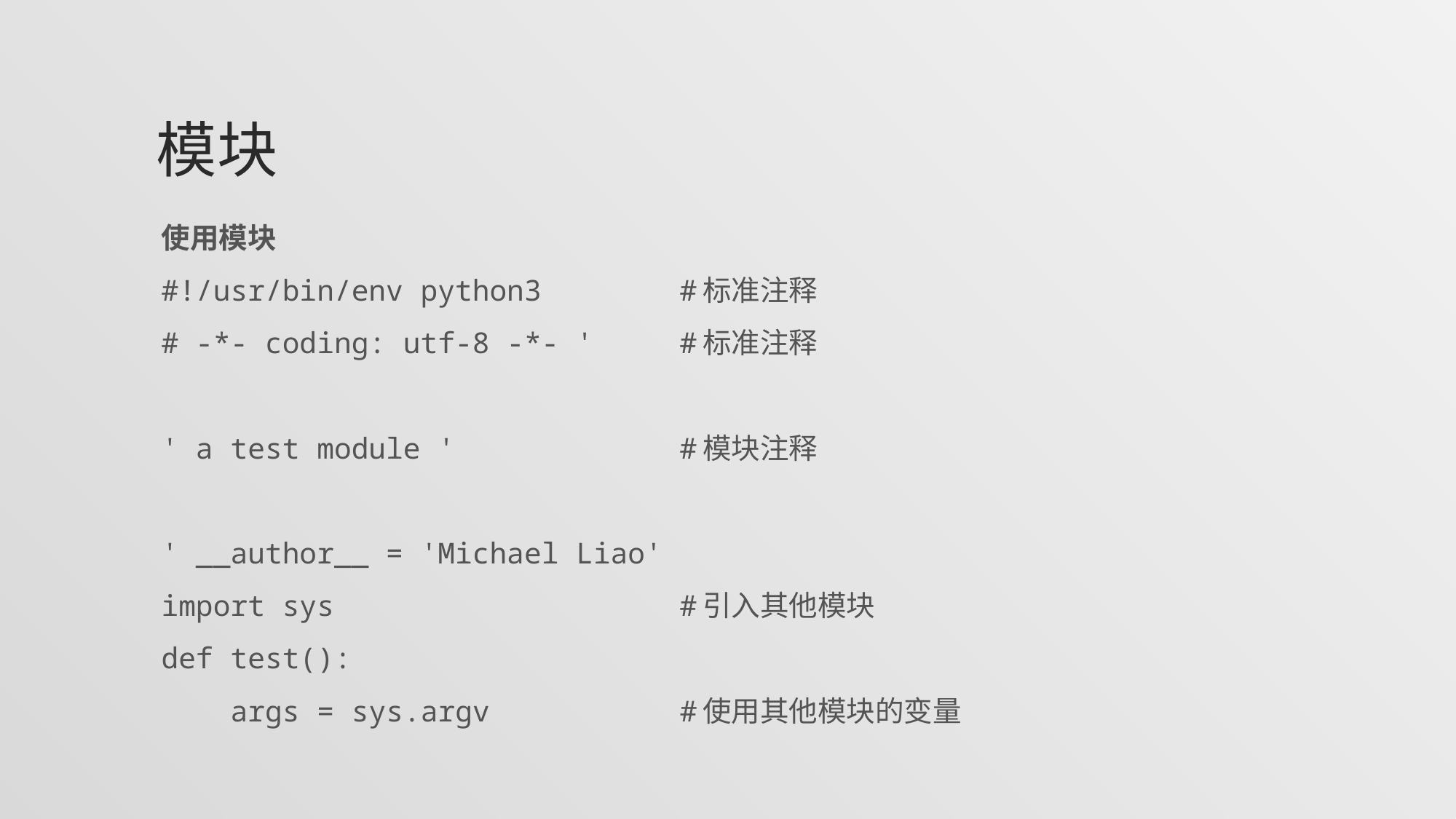

# 模块
使用模块
#!/usr/bin/env python3        #标准注释
# -*- coding: utf-8 -*- '     #标准注释

' a test module '             #模块注释

' __author__ = 'Michael Liao'
import sys                    #引入其他模块
def test():
    args = sys.argv           #使用其他模块的变量